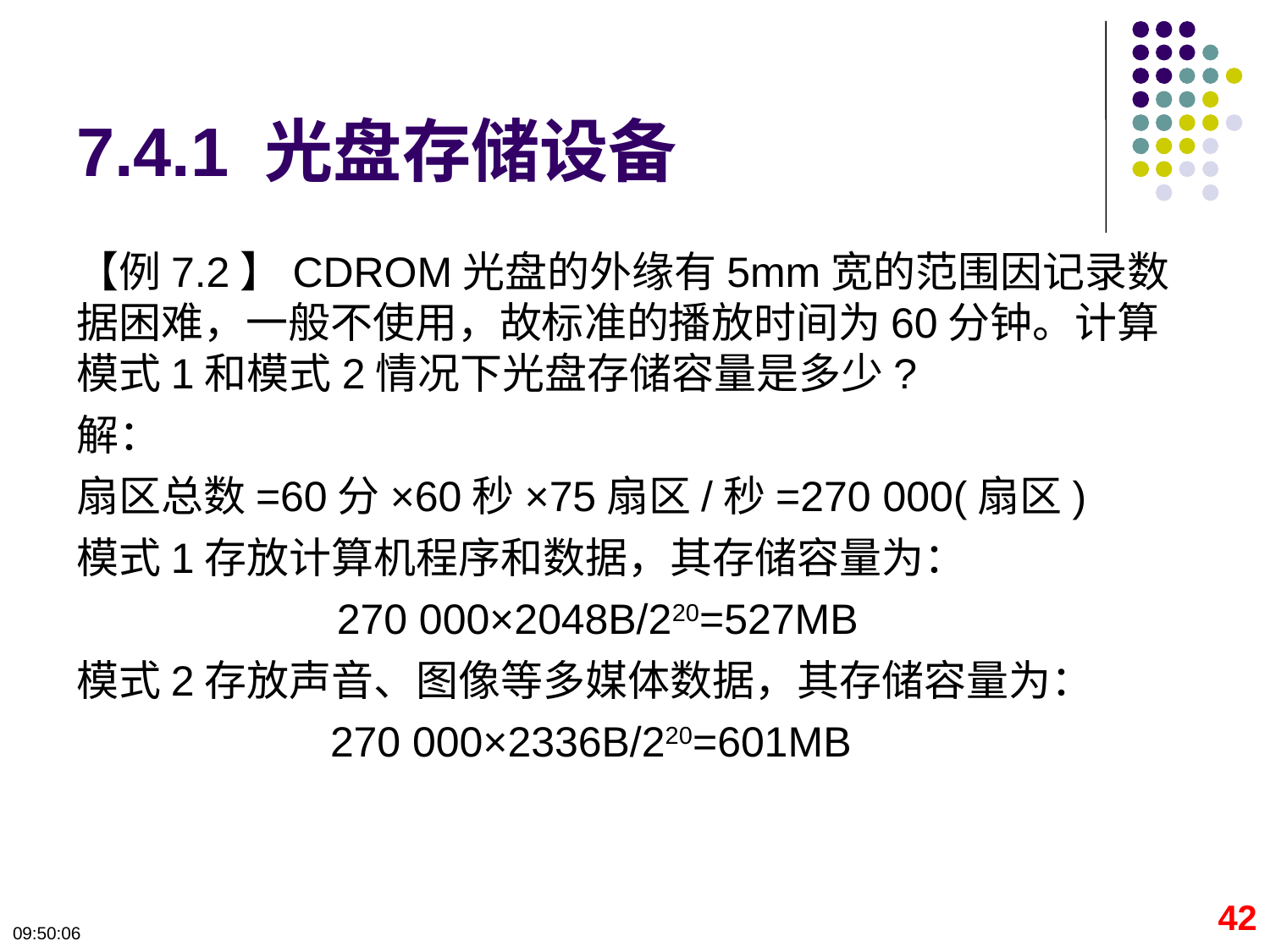

# 7.4.1 光盘存储设备
【例7.2】CDROM光盘的外缘有5mm宽的范围因记录数据困难，一般不使用，故标准的播放时间为60分钟。计算模式1和模式2情况下光盘存储容量是多少?
解：
扇区总数=60分×60秒×75扇区/秒=270 000(扇区)
模式1存放计算机程序和数据，其存储容量为：
                      270 000×2048B/220=527MB
模式2存放声音、图像等多媒体数据，其存储容量为：
		270 000×2336B/220=601MB

42
09:50:06